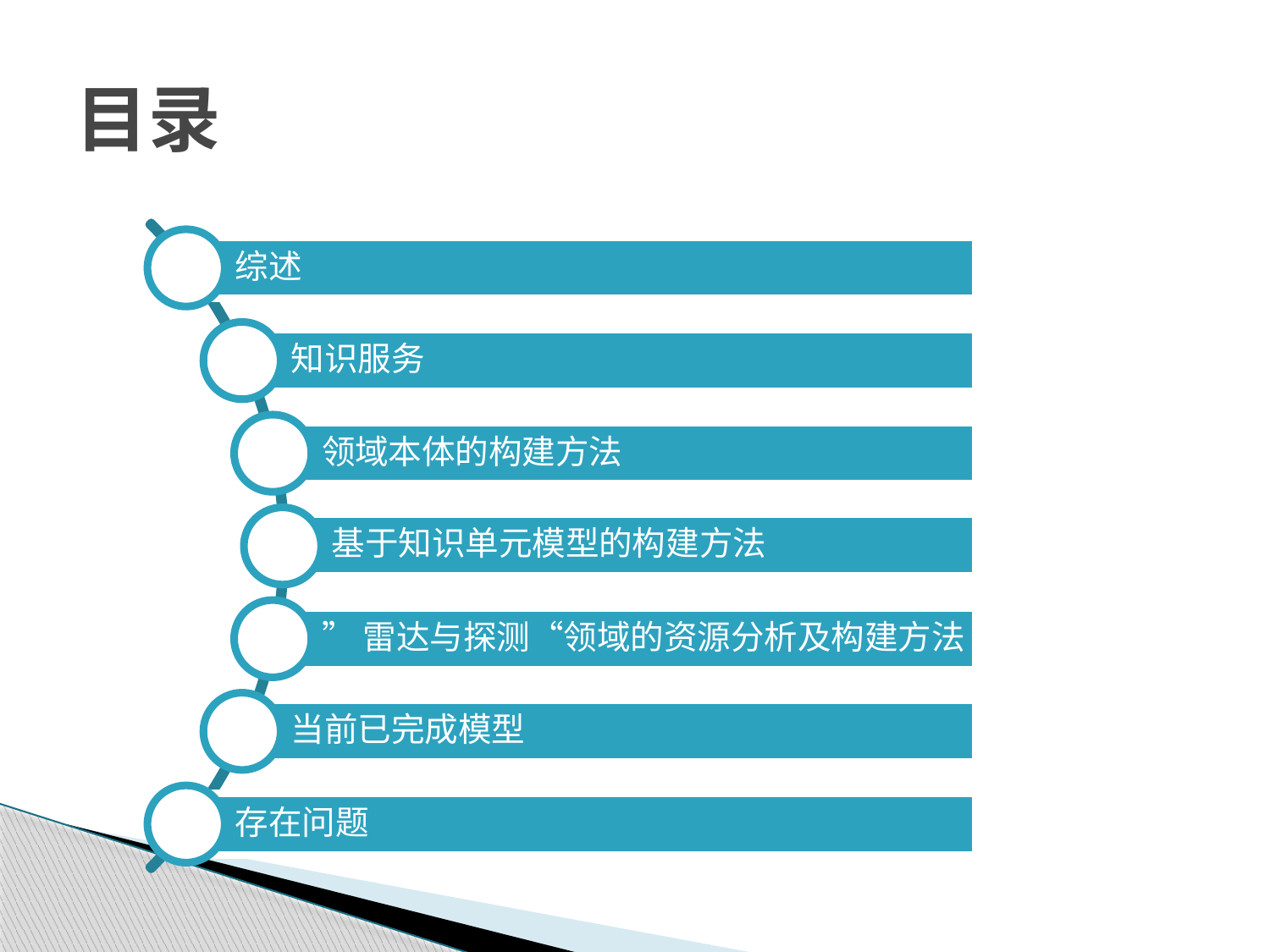

# 目录
综述
知识服务
领域本体的构建方法
基于知识单元模型的构建方法
”雷达与探测“领域的资源分析及构建方法
当前已完成模型
存在问题